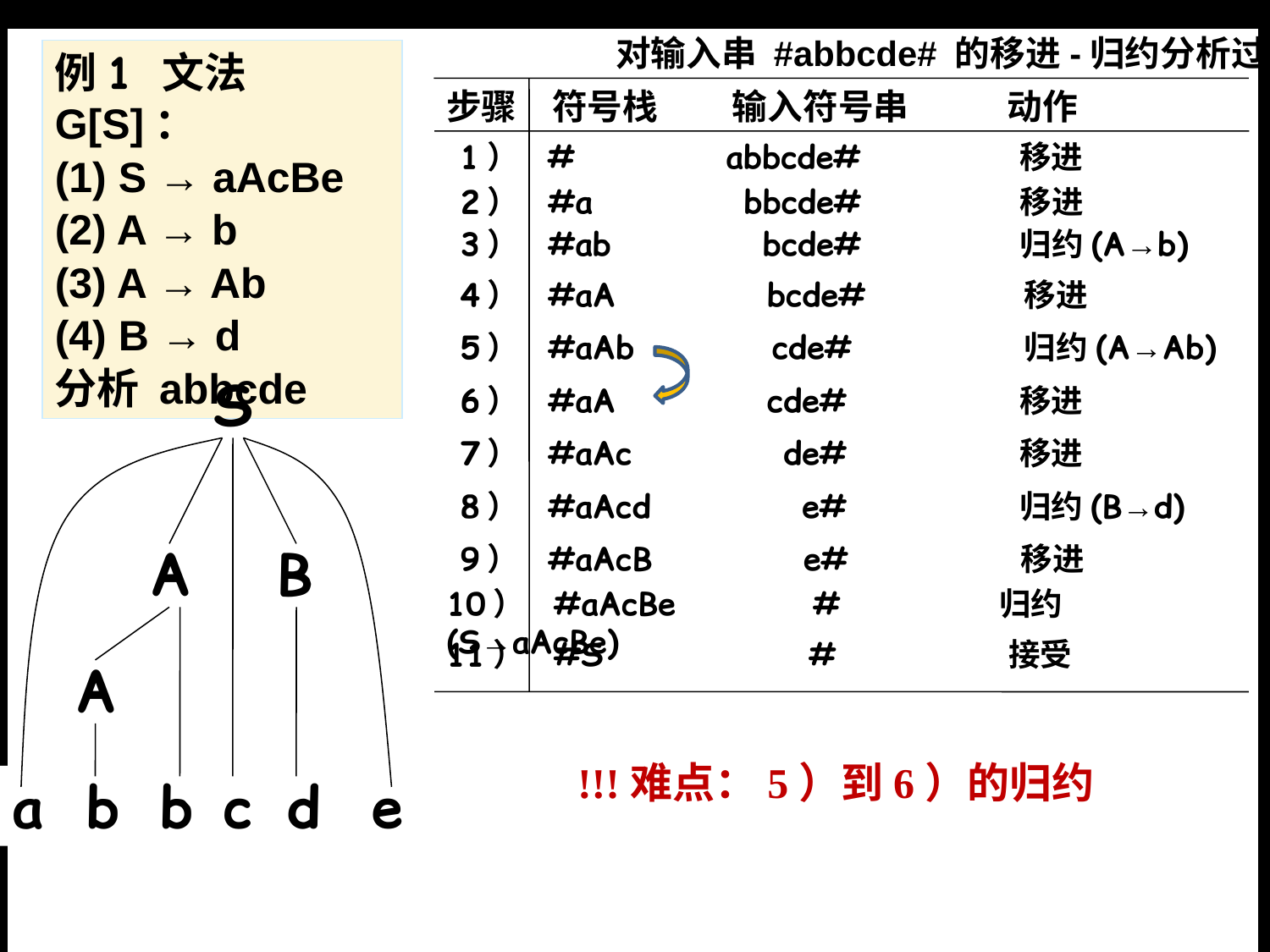

对输入串 #abbcde# 的移进-归约分析过程：

例1 文法G[S]：
(1) S → aAcBe
(2) A → b
(3) A → Ab
(4) B → d
分析 abbcde

步骤

符号栈
输入符号串
动作
 1）   #           abbcde#           移进

 2）   #a           bbcde#           移进
 3）   #ab           bcde#           归约(A→b)
A

 4）   #aA           bcde#           移进
 5）   #aAb          cde#            归约(A→Ab)
A

S

10）   #aAcBe          #           归约(S→aAcBe)
 6）   #aA           cde#            移进
 7）   #aAc           de#            移进
 8）   #aAcd           e#            归约(B→d)
B

 9）   #aAcB           e#            移进
11）   #S               #            接受

!!!难点：5）到6）的归约
a
b
b
c
d
e